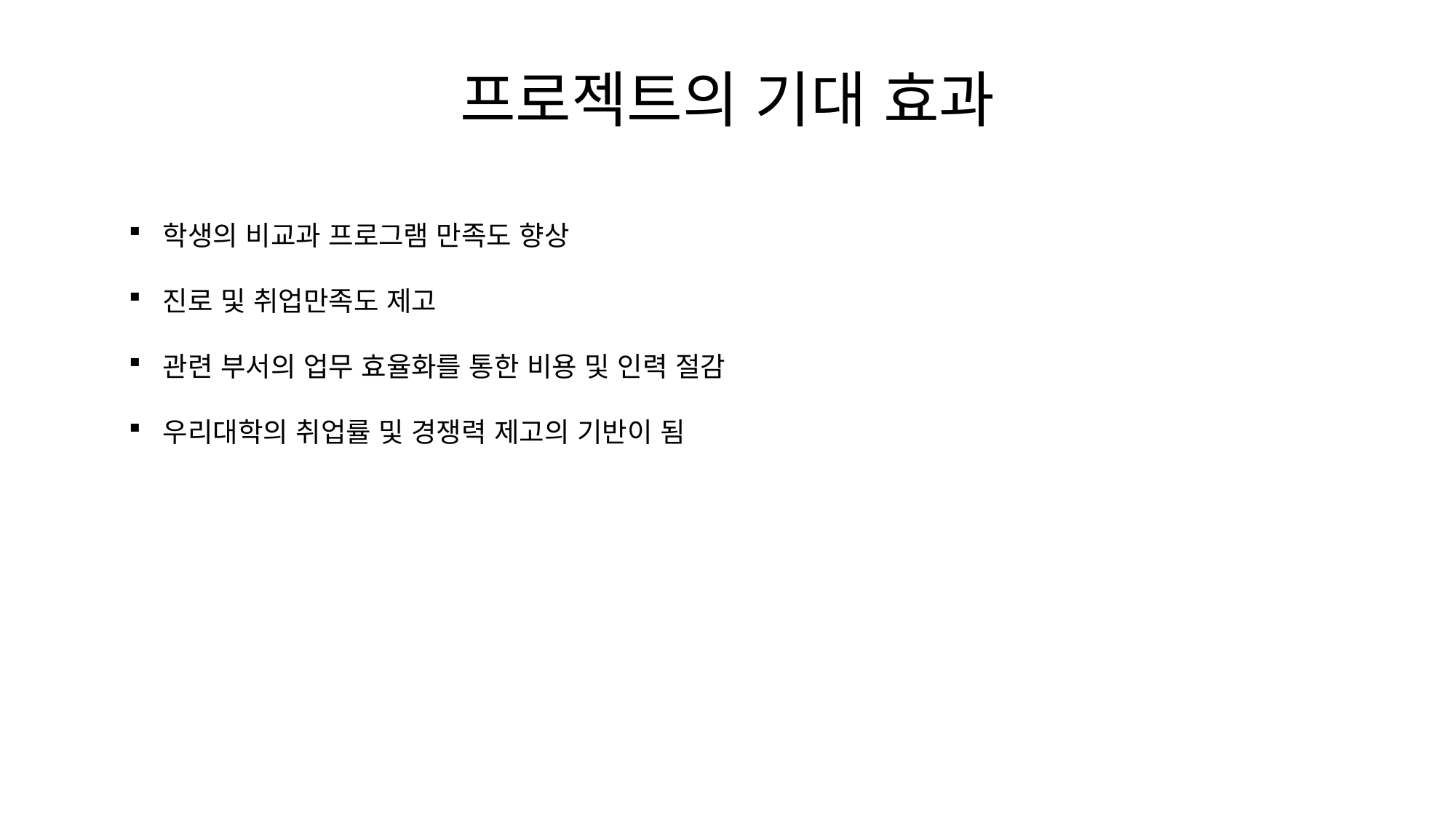

프로젝트의 기대 효과
학생의 비교과 프로그램 만족도 향상

진로 및 취업만족도 제고

관련 부서의 업무 효율화를 통한 비용 및 인력 절감

우리대학의 취업률 및 경쟁력 제고의 기반이 됨